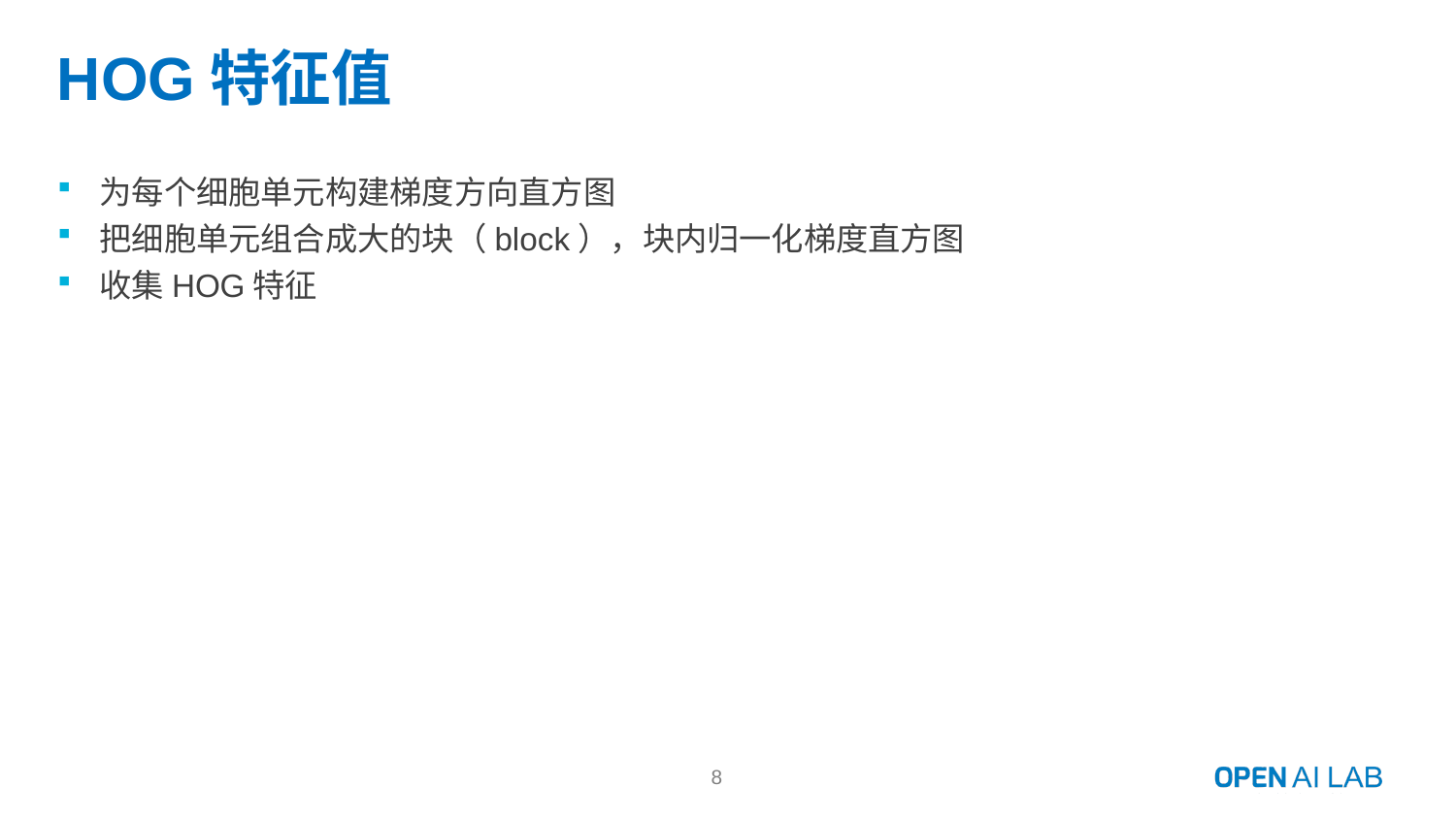

# HOG特征值
为每个细胞单元构建梯度方向直方图
把细胞单元组合成大的块（block），块内归一化梯度直方图
收集HOG特征